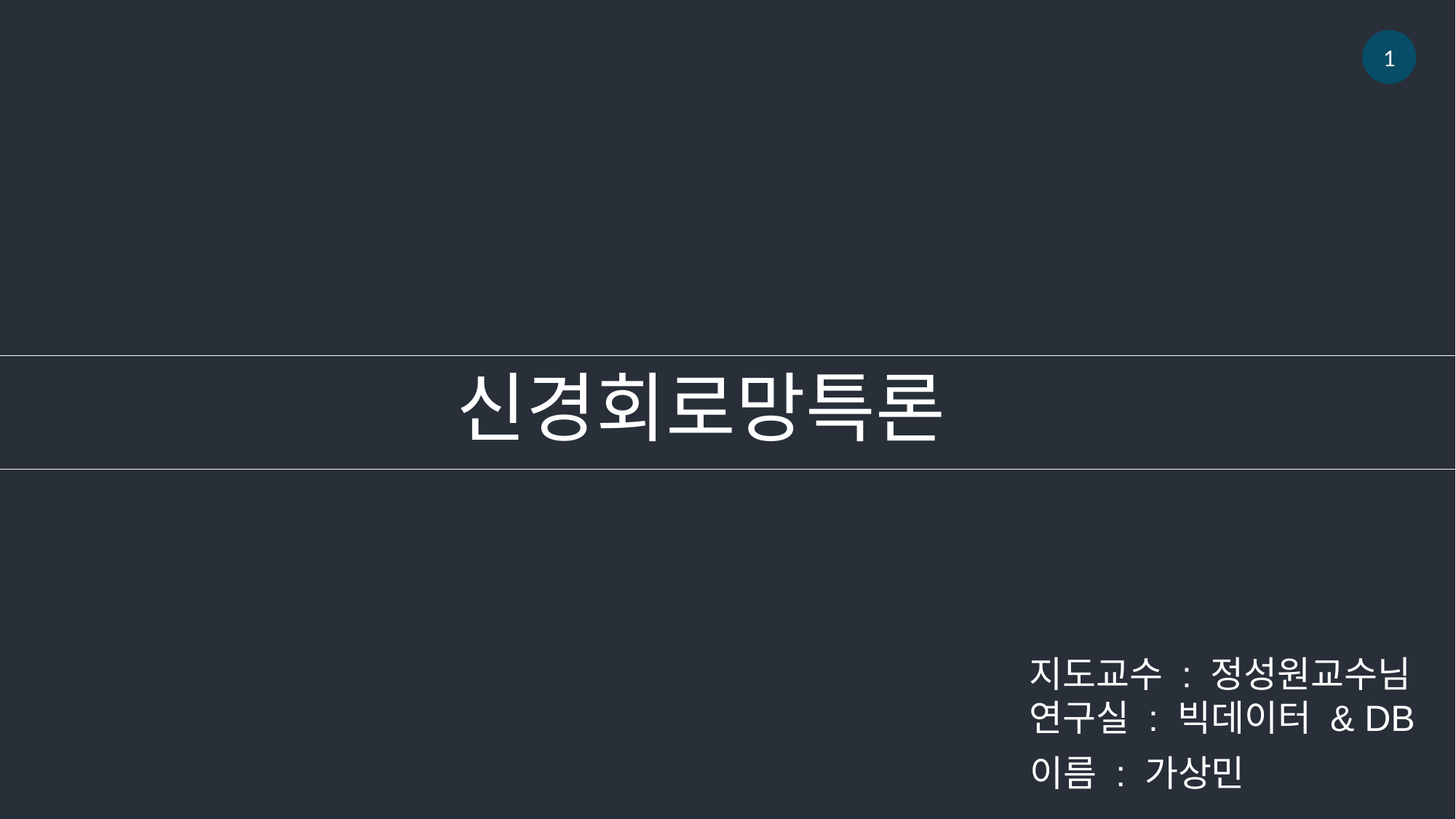

1
신경회로망특론
지도교수 : 정성원교수님
연구실 : 빅데이터 & DB
이름 : 가상민